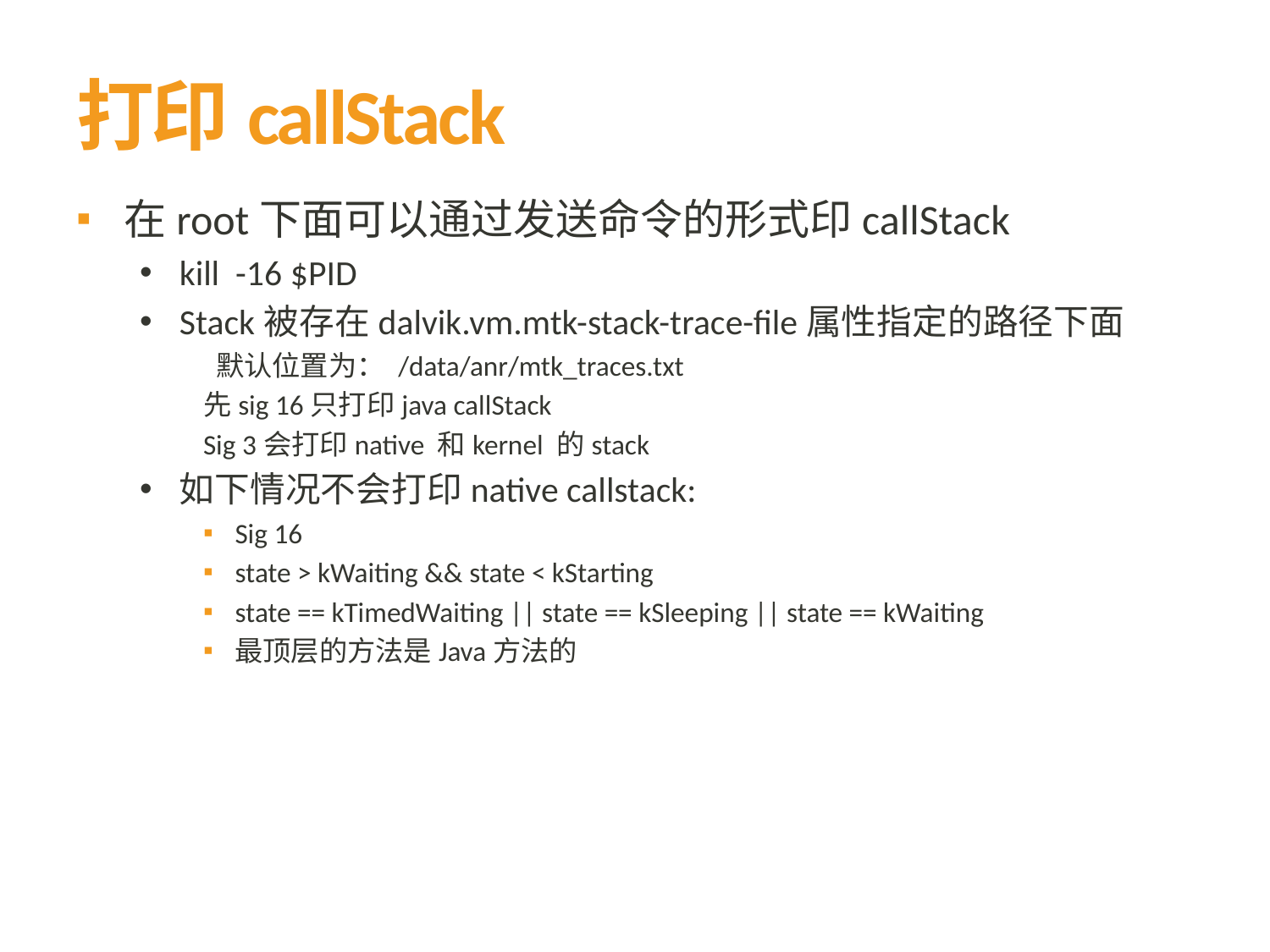

# 打印callStack
在root下面可以通过发送命令的形式印callStack
kill  -16 $PID
Stack被存在dalvik.vm.mtk-stack-trace-file属性指定的路径下面
 默认位置为： /data/anr/mtk_traces.txt
先sig 16只打印java callStack
Sig 3会打印native 和kernel 的stack
如下情况不会打印native callstack:
Sig 16
state > kWaiting && state < kStarting
state == kTimedWaiting || state == kSleeping || state == kWaiting
最顶层的方法是Java方法的